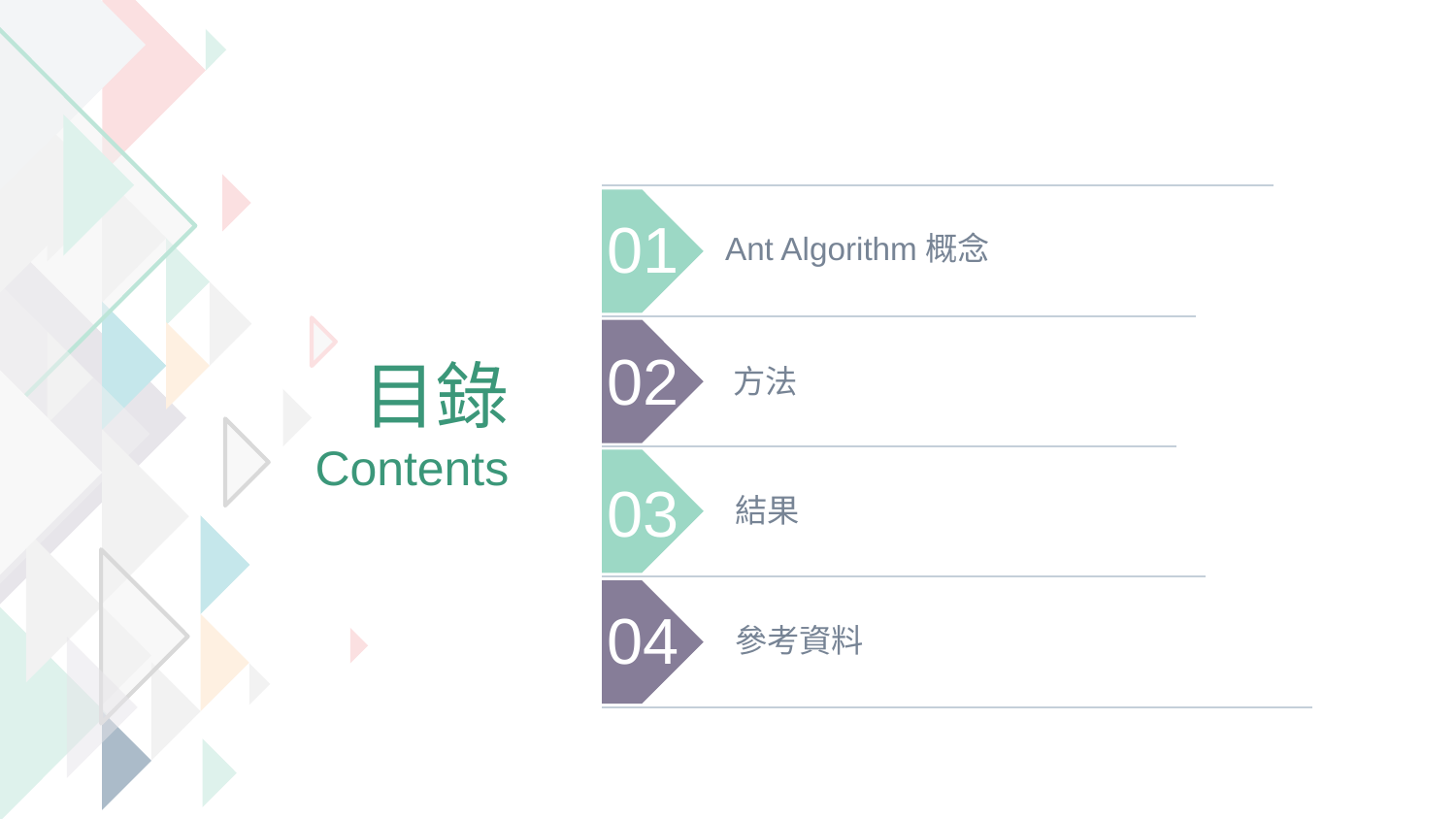

01
Ant Algorithm概念

02
目錄
Contents
方法

03
結果

04
參考資料